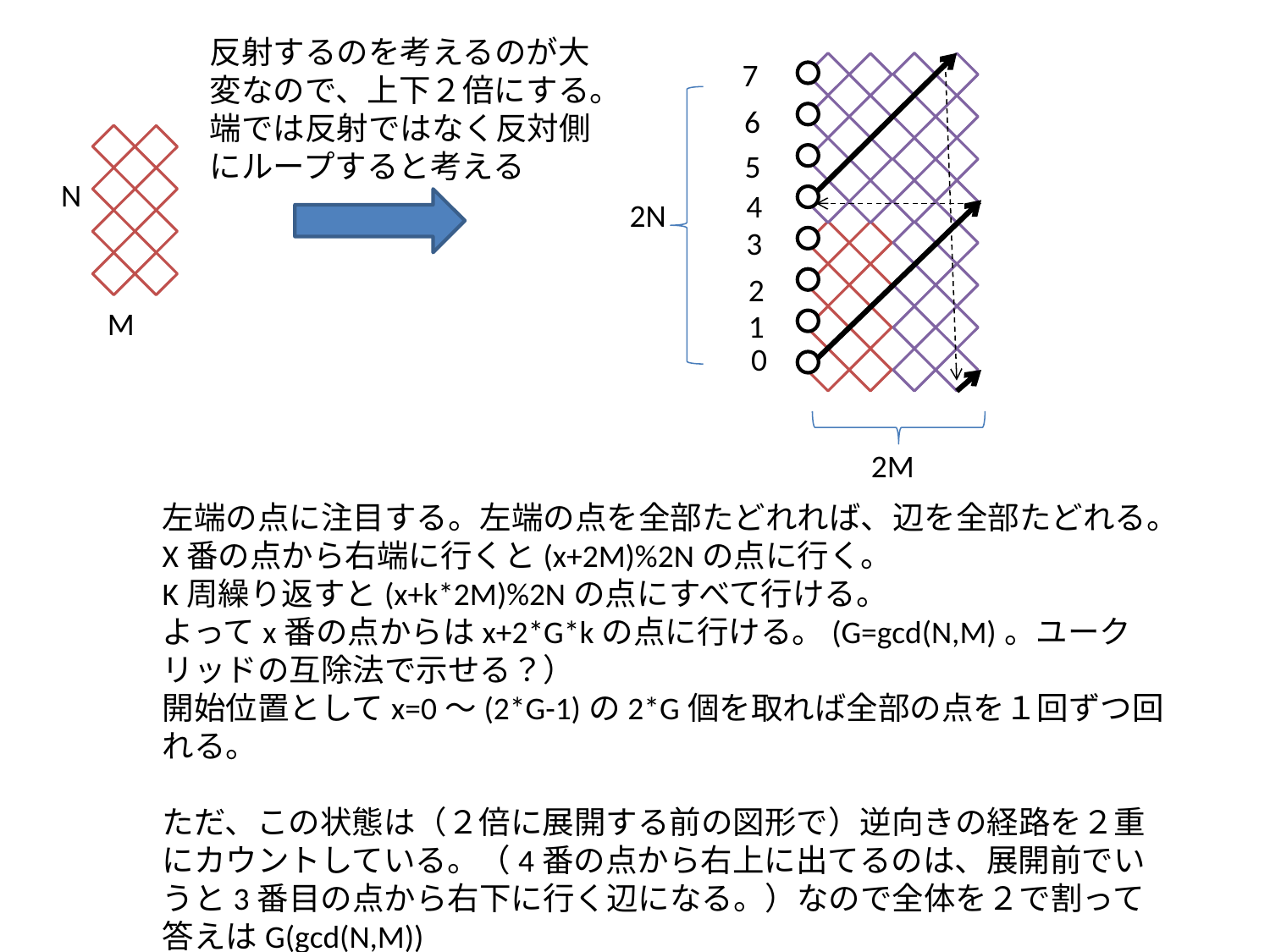

反射するのを考えるのが大変なので、上下２倍にする。
端では反射ではなく反対側にループすると考える
7

6

5

N
4

2N
3

2

M
1

0

2M
左端の点に注目する。左端の点を全部たどれれば、辺を全部たどれる。
X番の点から右端に行くと(x+2M)%2Nの点に行く。
K周繰り返すと(x+k*2M)%2Nの点にすべて行ける。
よってx番の点からはx+2*G*kの点に行ける。(G=gcd(N,M)。ユークリッドの互除法で示せる？）
開始位置としてx=0～(2*G-1)の2*G個を取れば全部の点を１回ずつ回れる。

ただ、この状態は（２倍に展開する前の図形で）逆向きの経路を２重にカウントしている。（4番の点から右上に出てるのは、展開前でいうと3番目の点から右下に行く辺になる。）なので全体を２で割って答えはG(gcd(N,M))